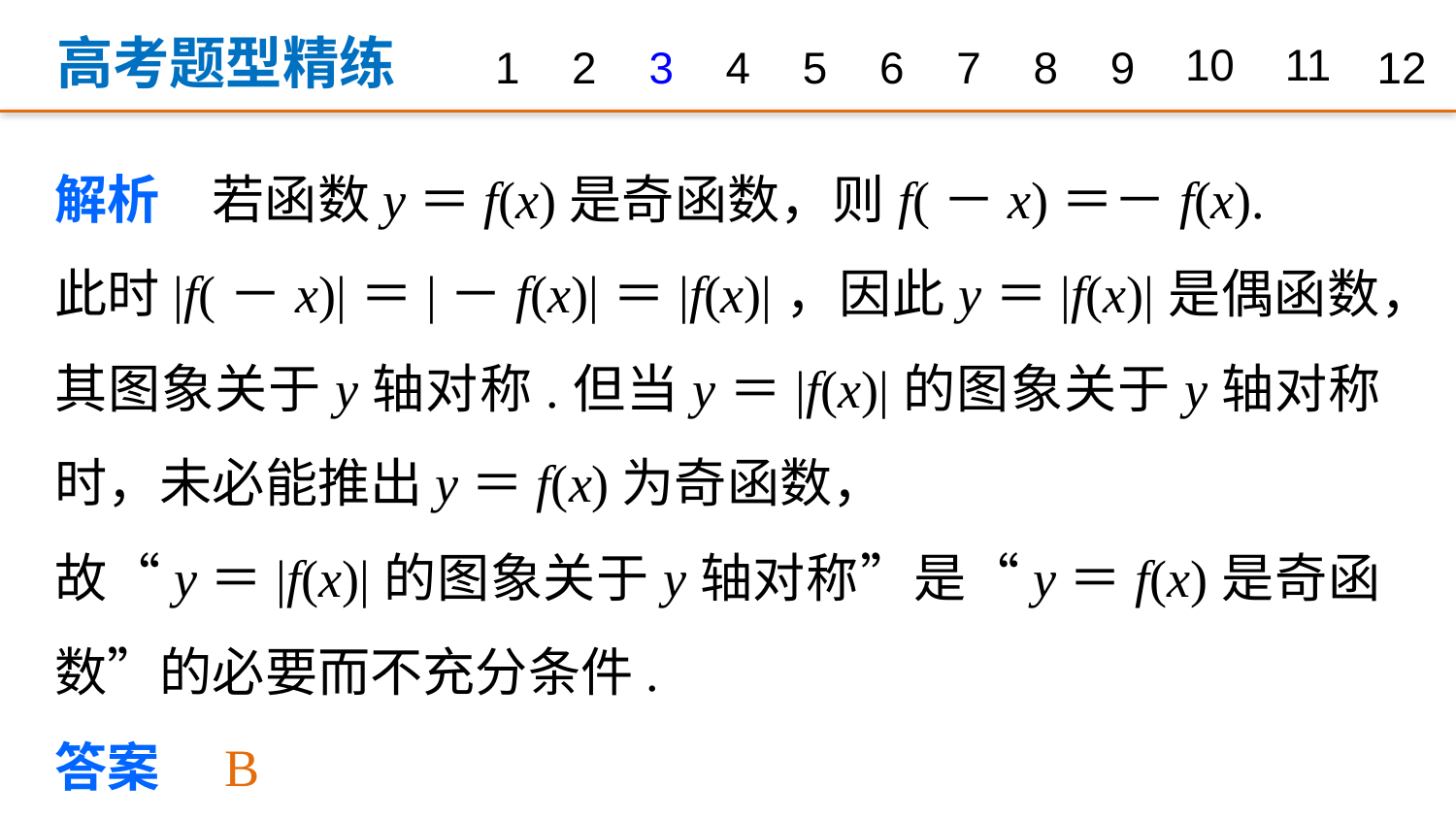

高考题型精练
1
2
3
4
5
6
7
8
9
10
11
12
解析　若函数y＝f(x)是奇函数，则f(－x)＝－f(x).
此时|f(－x)|＝|－f(x)|＝|f(x)|，因此y＝|f(x)|是偶函数，
其图象关于y轴对称.但当y＝|f(x)|的图象关于y轴对称时，未必能推出y＝f(x)为奇函数，
故“y＝|f(x)|的图象关于y轴对称”是“y＝f(x)是奇函数”的必要而不充分条件.
答案　B